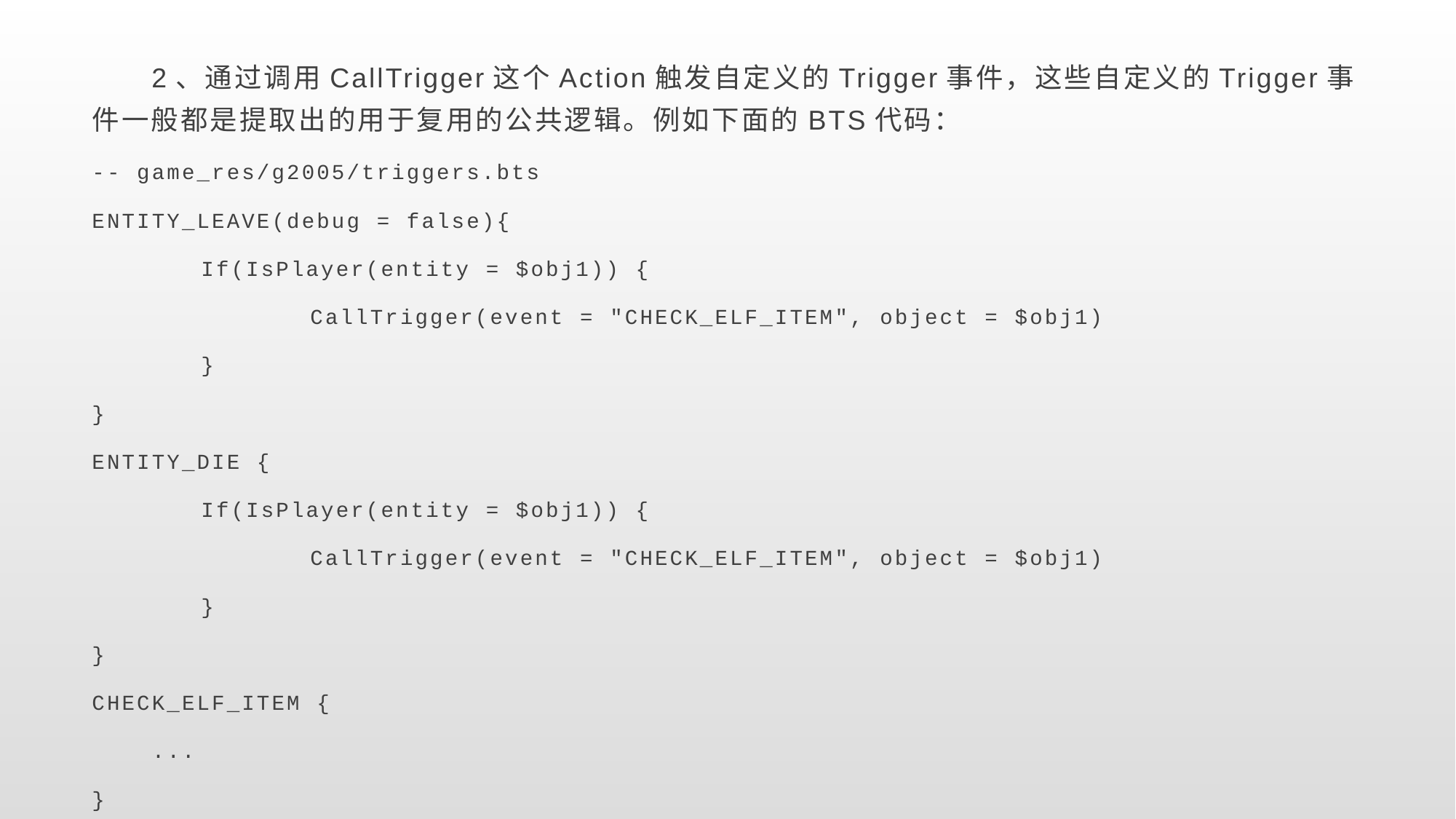

2、通过调用CallTrigger这个Action触发自定义的Trigger事件，这些自定义的Trigger事件一般都是提取出的用于复用的公共逻辑。例如下面的BTS代码：
-- game_res/g2005/triggers.bts
ENTITY_LEAVE(debug = false){
	If(IsPlayer(entity = $obj1)) {
		CallTrigger(event = "CHECK_ELF_ITEM", object = $obj1)
	}
}
ENTITY_DIE {
	If(IsPlayer(entity = $obj1)) {
		CallTrigger(event = "CHECK_ELF_ITEM", object = $obj1)
	}
}
CHECK_ELF_ITEM {
    ...
}